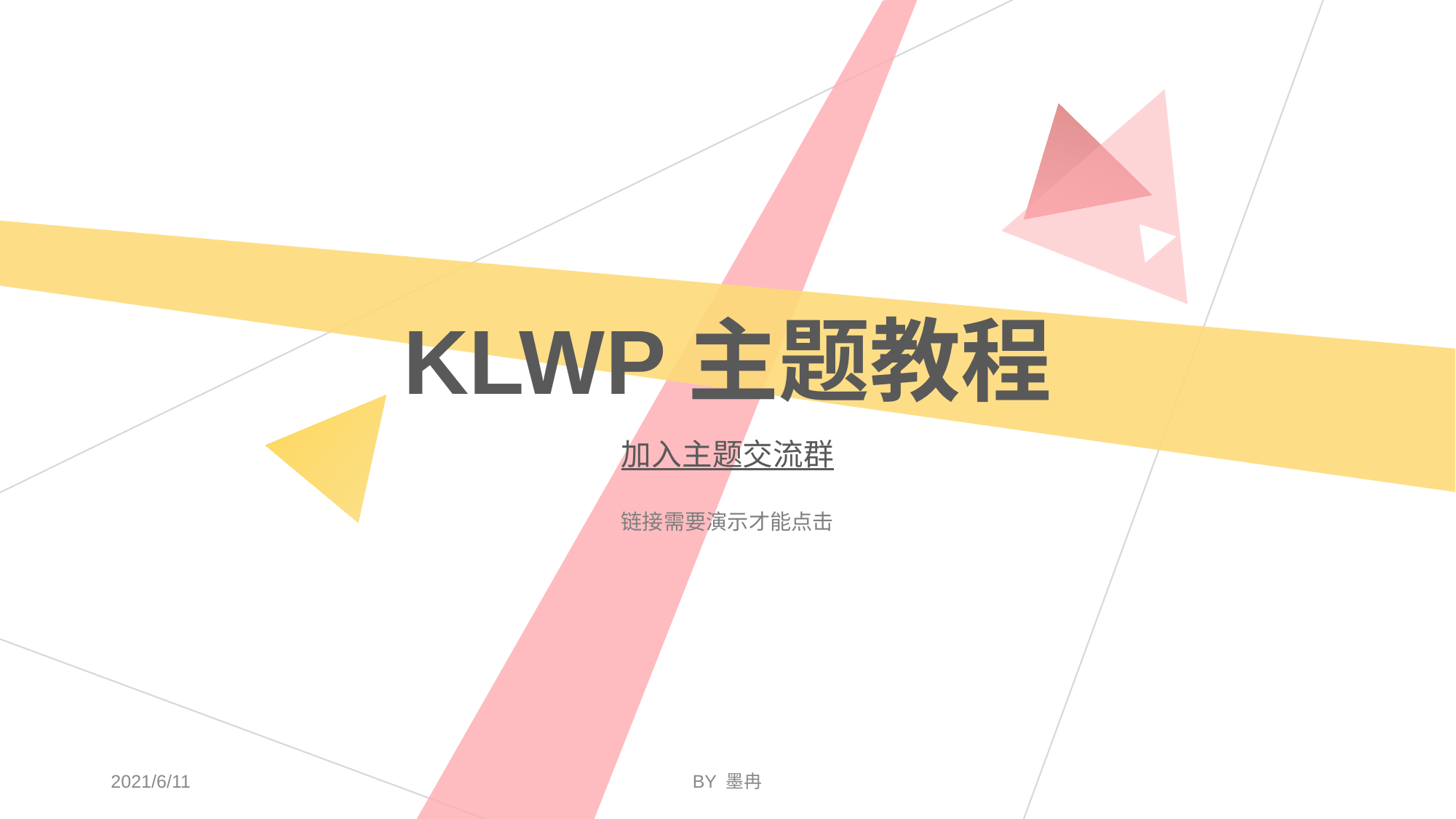

# KLWP主题教程

加入主题交流群
链接需要演示才能点击
2021/6/11
BY 墨冉